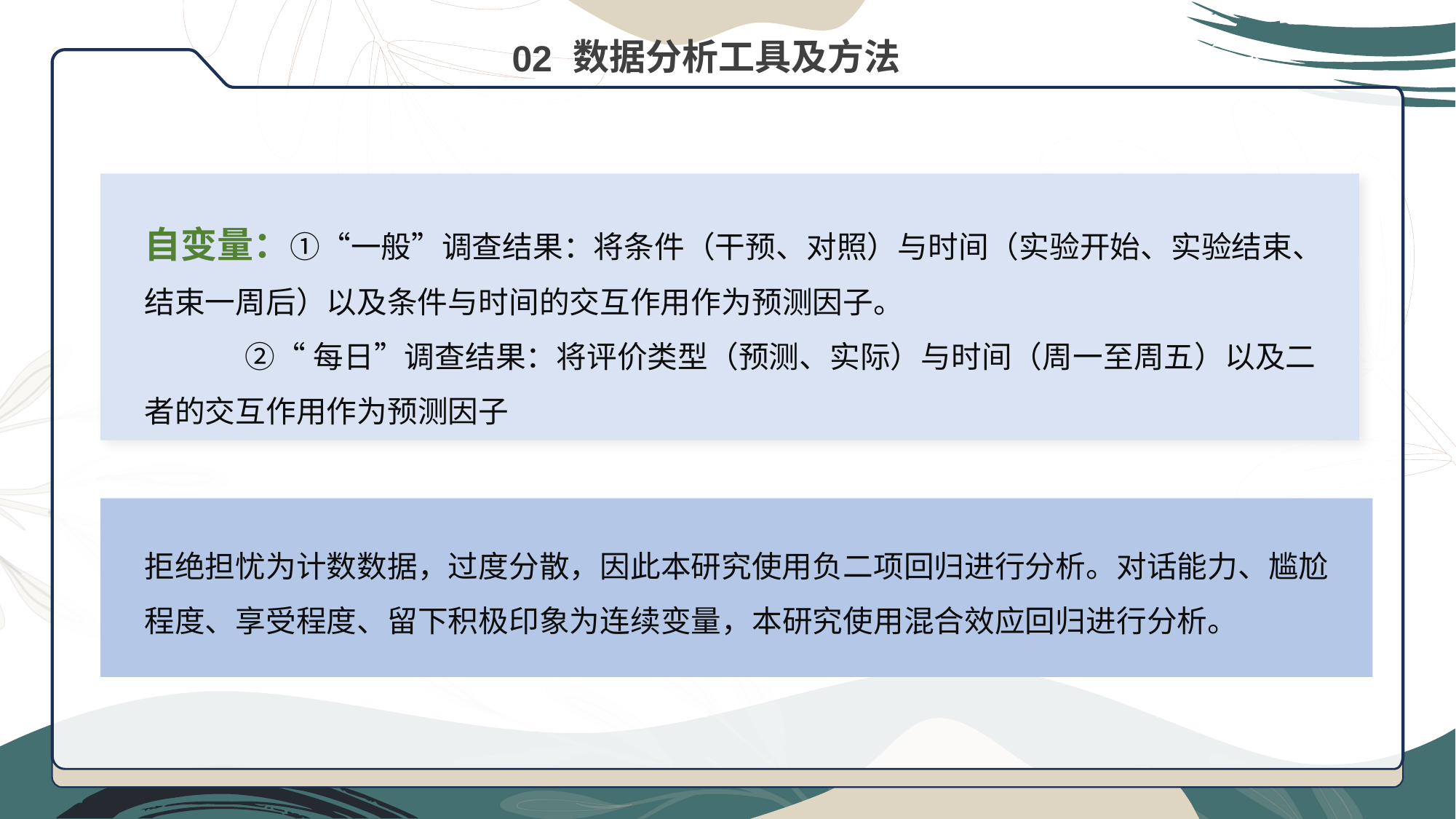

数据分析工具及方法
02

自变量：①“一般”调查结果：将条件（干预、对照）与时间（实验开始、实验结束、结束一周后）以及条件与时间的交互作用作为预测因子。
               ②“每日”调查结果：将评价类型（预测、实际）与时间（周一至周五）以及二者的交互作用作为预测因子

拒绝担忧为计数数据，过度分散，因此本研究使用负二项回归进行分析。对话能力、尴尬程度、享受程度、留下积极印象为连续变量，本研究使用混合效应回归进行分析。